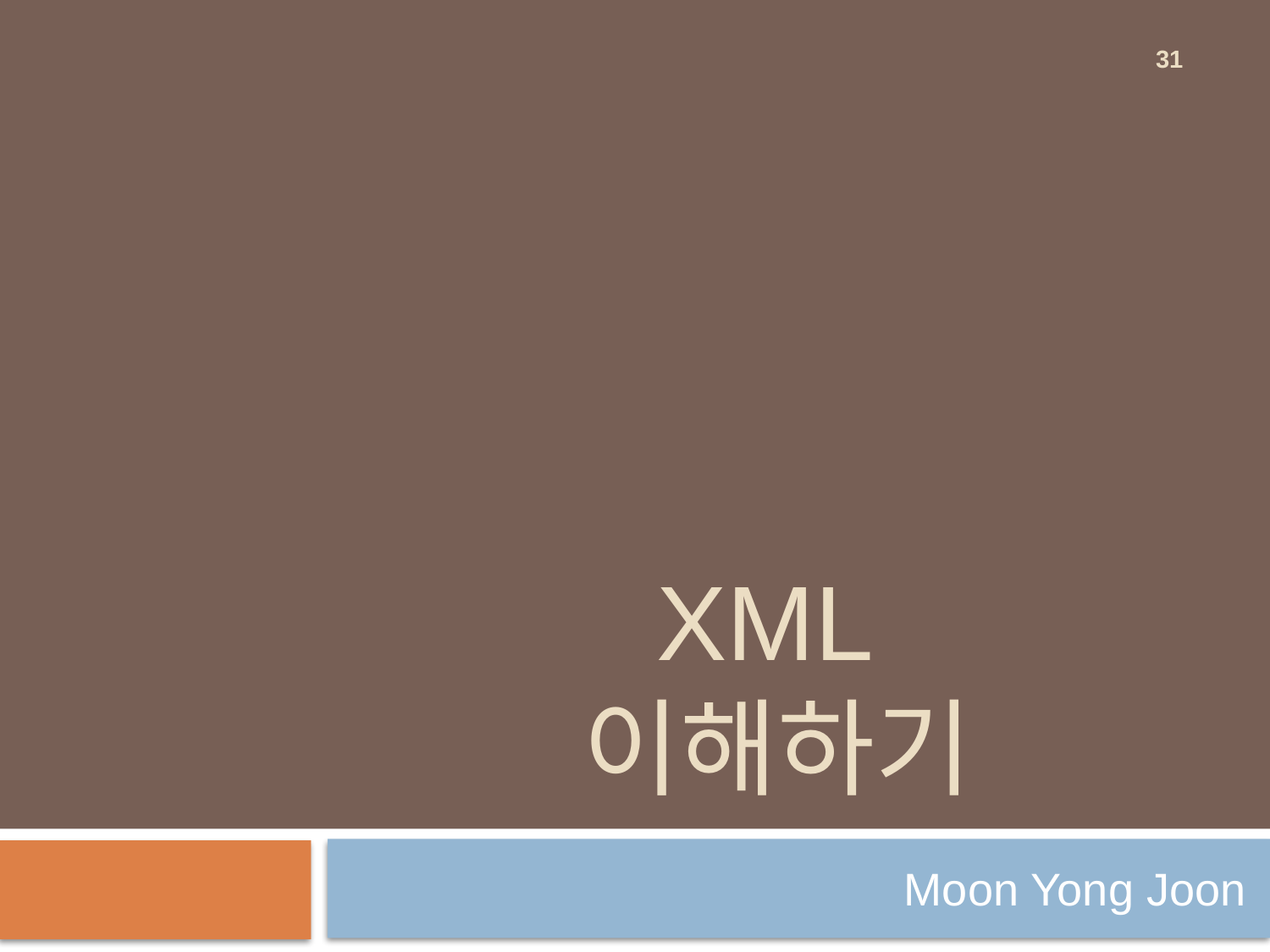

31
# Xml 이해하기
Moon Yong Joon